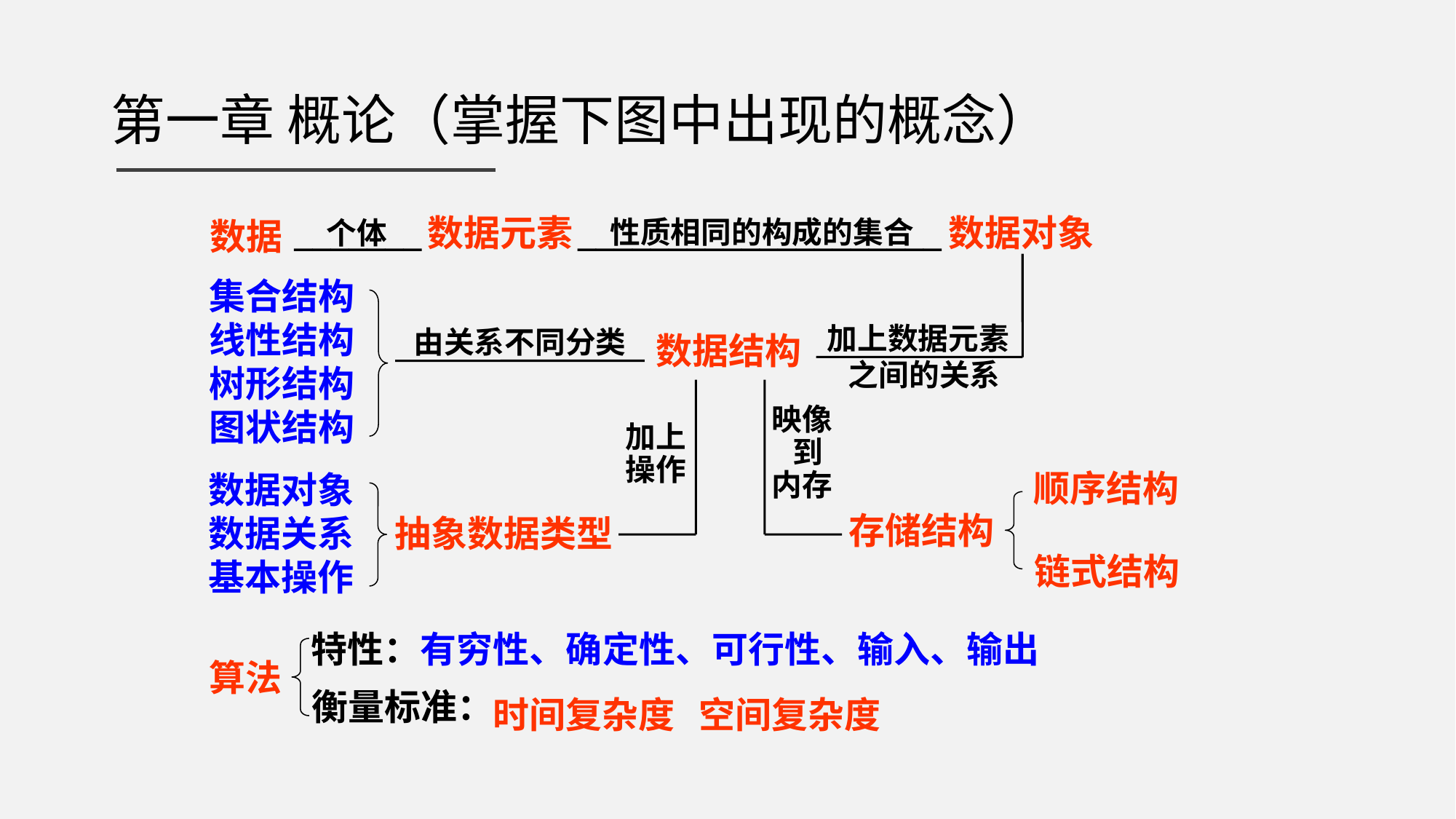

# 第一章 概论（掌握下图中出现的概念）
数据
____________________
性质相同的构成的集合
数据对象
_______
个体
数据元素

集合结构
线性结构
树形结构
图状结构

加上数据元素
  之间的关系
由关系不同分类

数据结构

加上
操作

映像
  到
内存
顺序结构
数据对象
数据关系
基本操作

存储结构
抽象数据类型

链式结构
特性：有穷性、确定性、可行性、输入、输出

算法
衡量标准：
时间复杂度
空间复杂度